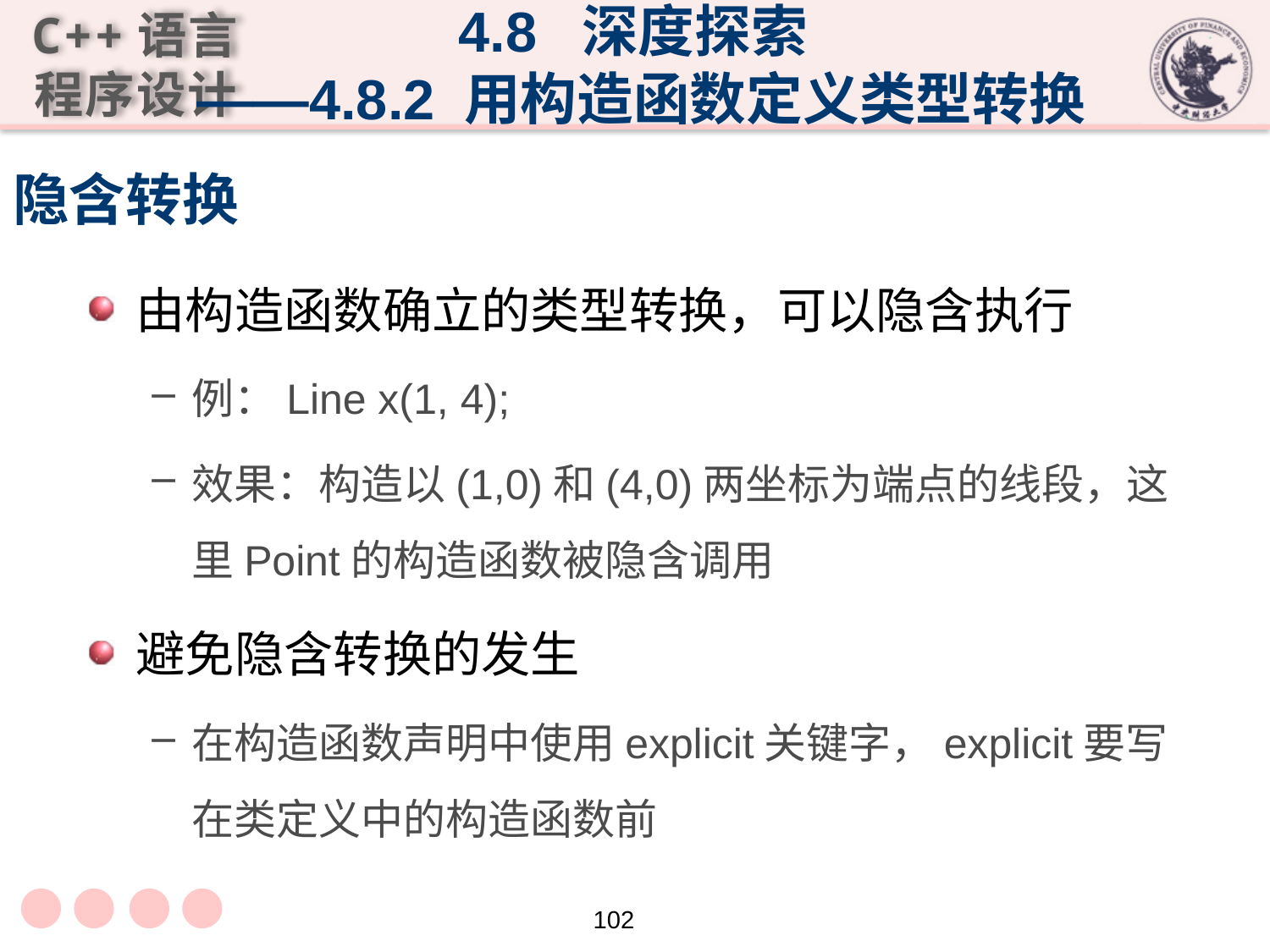

4.8  深度探索
 ——4.8.2 用构造函数定义类型转换
# 隐含转换
由构造函数确立的类型转换，可以隐含执行
例：Line x(1, 4);
效果：构造以(1,0)和(4,0)两坐标为端点的线段，这里Point的构造函数被隐含调用
避免隐含转换的发生
在构造函数声明中使用explicit关键字，explicit要写在类定义中的构造函数前
102